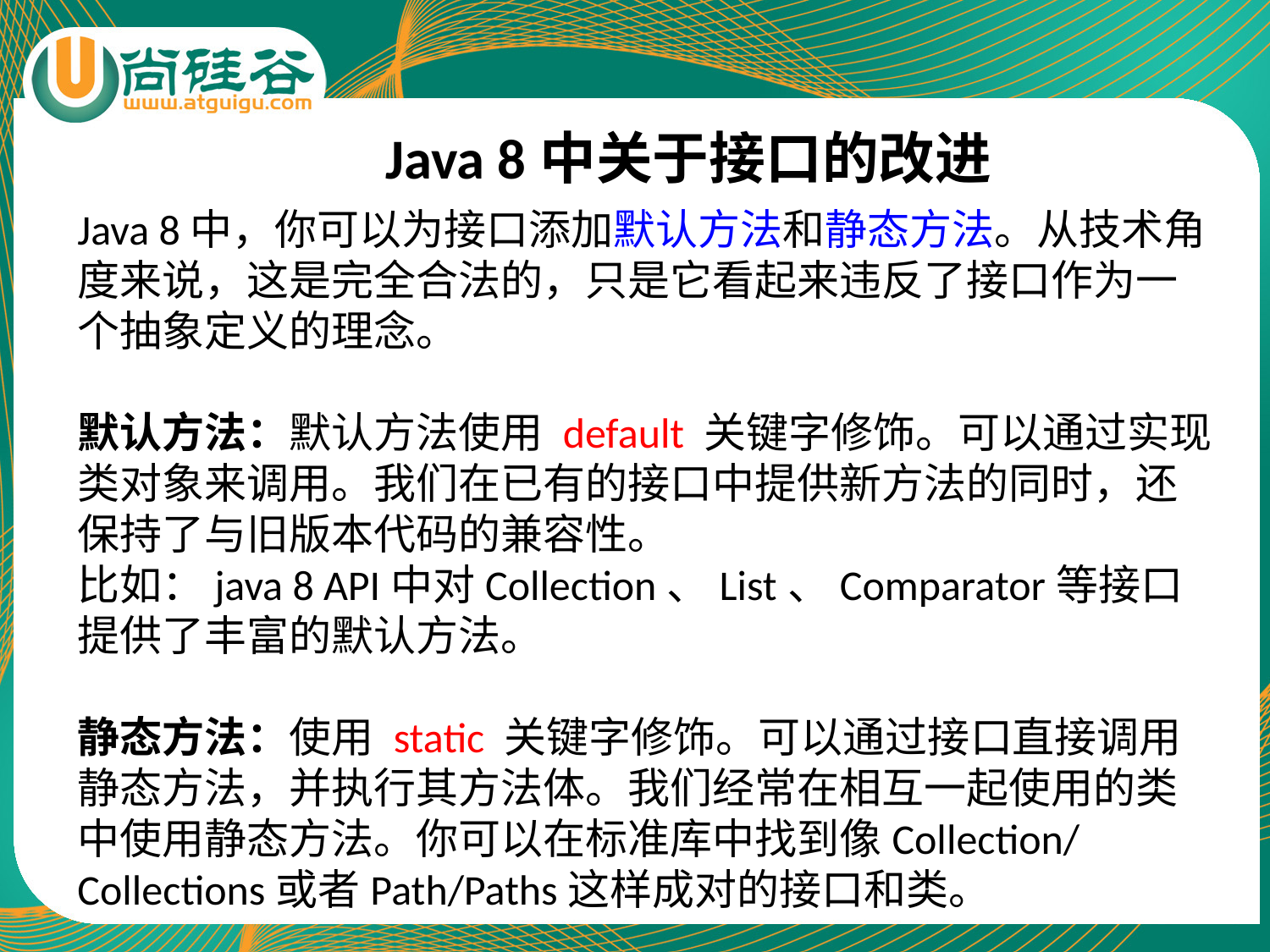

Java 8中关于接口的改进
Java 8中，你可以为接口添加默认方法和静态方法。从技术角度来说，这是完全合法的，只是它看起来违反了接口作为一个抽象定义的理念。

默认方法：默认方法使用 default 关键字修饰。可以通过实现类对象来调用。我们在已有的接口中提供新方法的同时，还保持了与旧版本代码的兼容性。
比如：java 8 API中对Collection、List、Comparator等接口提供了丰富的默认方法。

静态方法：使用 static 关键字修饰。可以通过接口直接调用静态方法，并执行其方法体。我们经常在相互一起使用的类中使用静态方法。你可以在标准库中找到像Collection/Collections或者Path/Paths这样成对的接口和类。